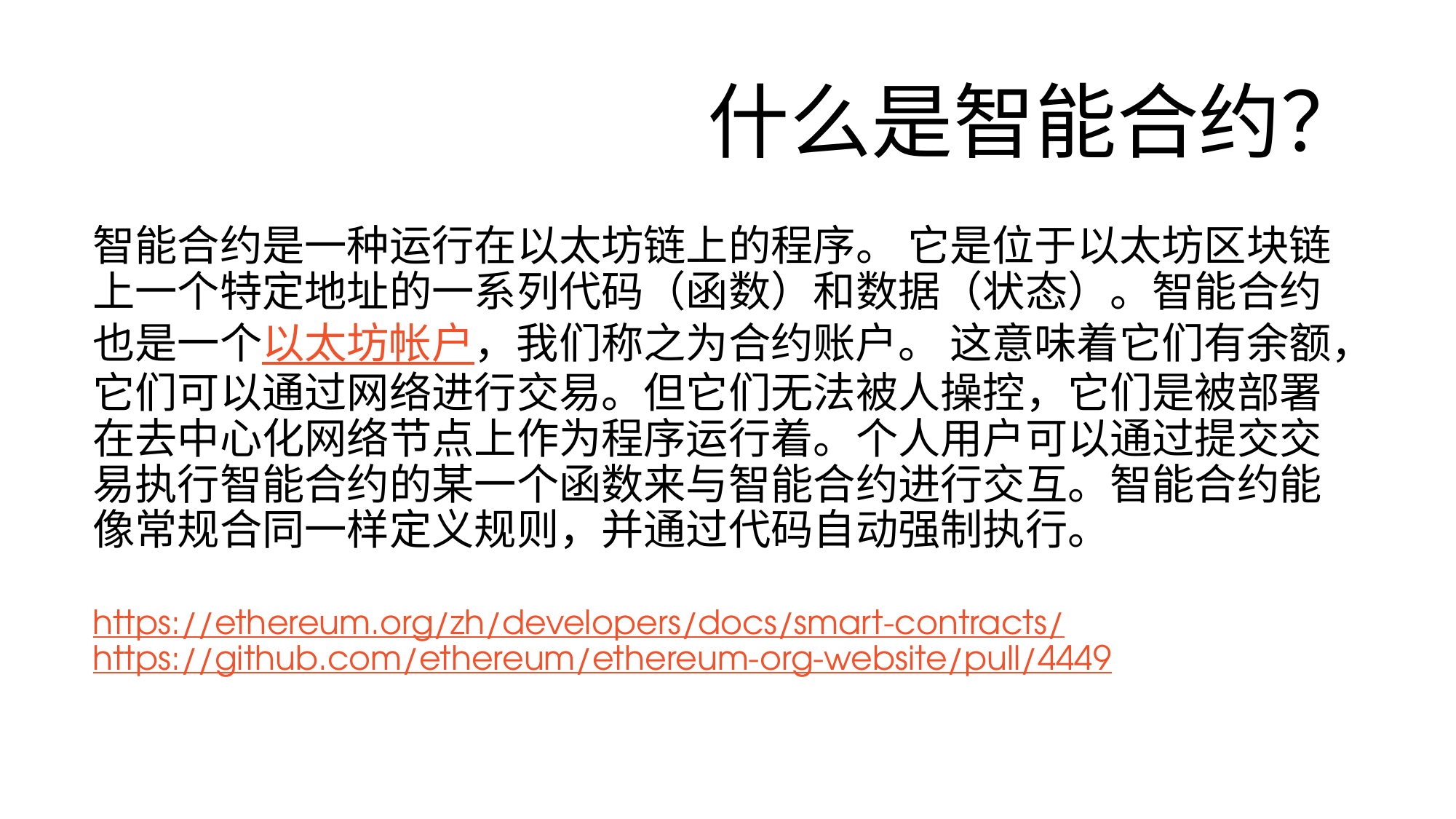

# 什么是智能合约？
智能合约是一种运行在以太坊链上的程序。 它是位于以太坊区块链上一个特定地址的一系列代码（函数）和数据（状态）。智能合约也是一个以太坊帐户，我们称之为合约账户。 这意味着它们有余额，它们可以通过网络进行交易。但它们无法被人操控，它们是被部署在去中心化网络节点上作为程序运行着。个人用户可以通过提交交易执行智能合约的某一个函数来与智能合约进行交互。智能合约能像常规合同一样定义规则，并通过代码自动强制执行。
https://ethereum.org/zh/developers/docs/smart-contracts/
https://github.com/ethereum/ethereum-org-website/pull/4449